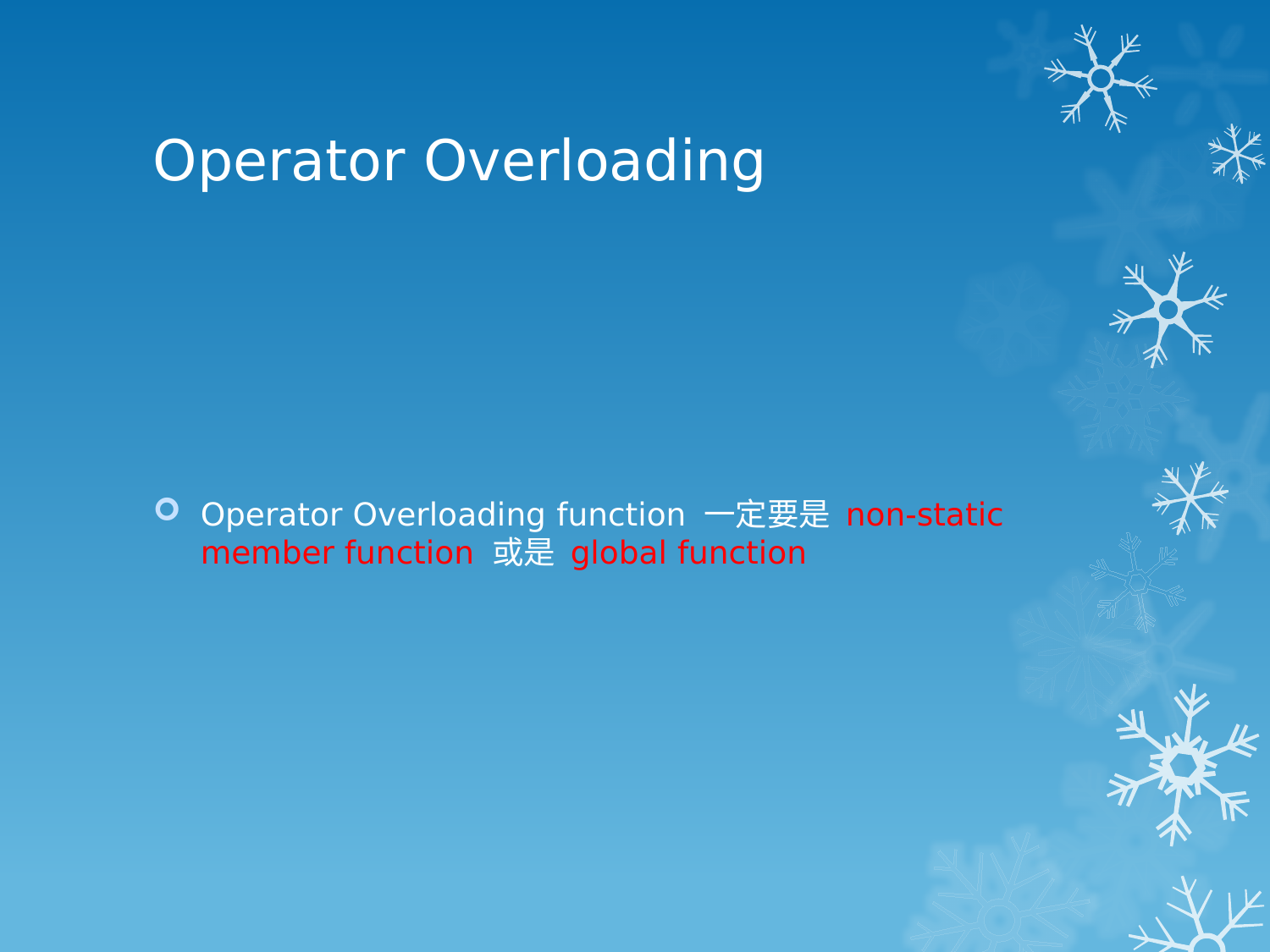

# Operator Overloading
Operator Overloading function 一定要是 non-static member function 或是 global function